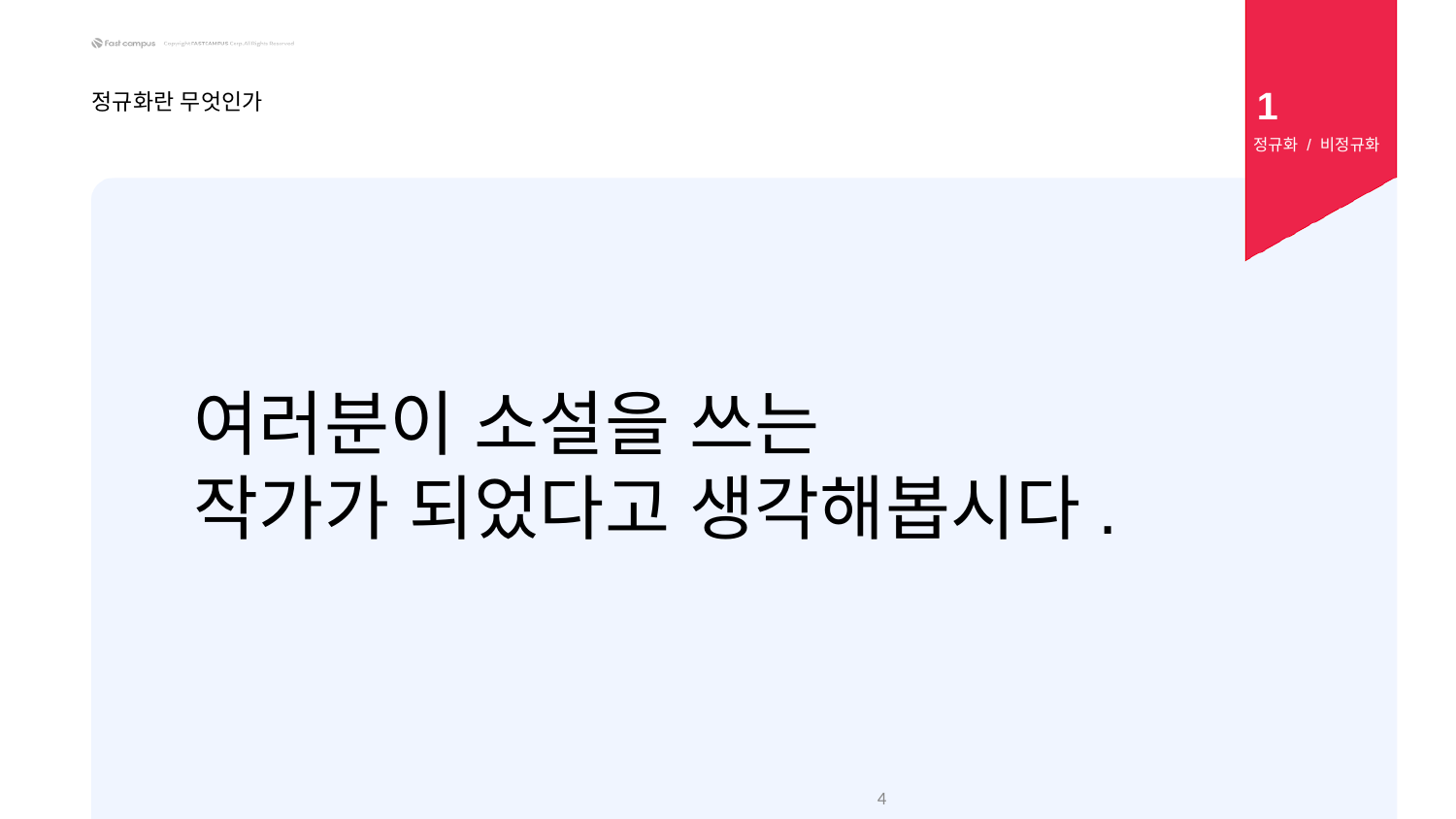

1
정규화란 무엇인가
 정규화 / 비정규화
여러분이 소설을 쓰는
작가가 되었다고 생각해봅시다.
4